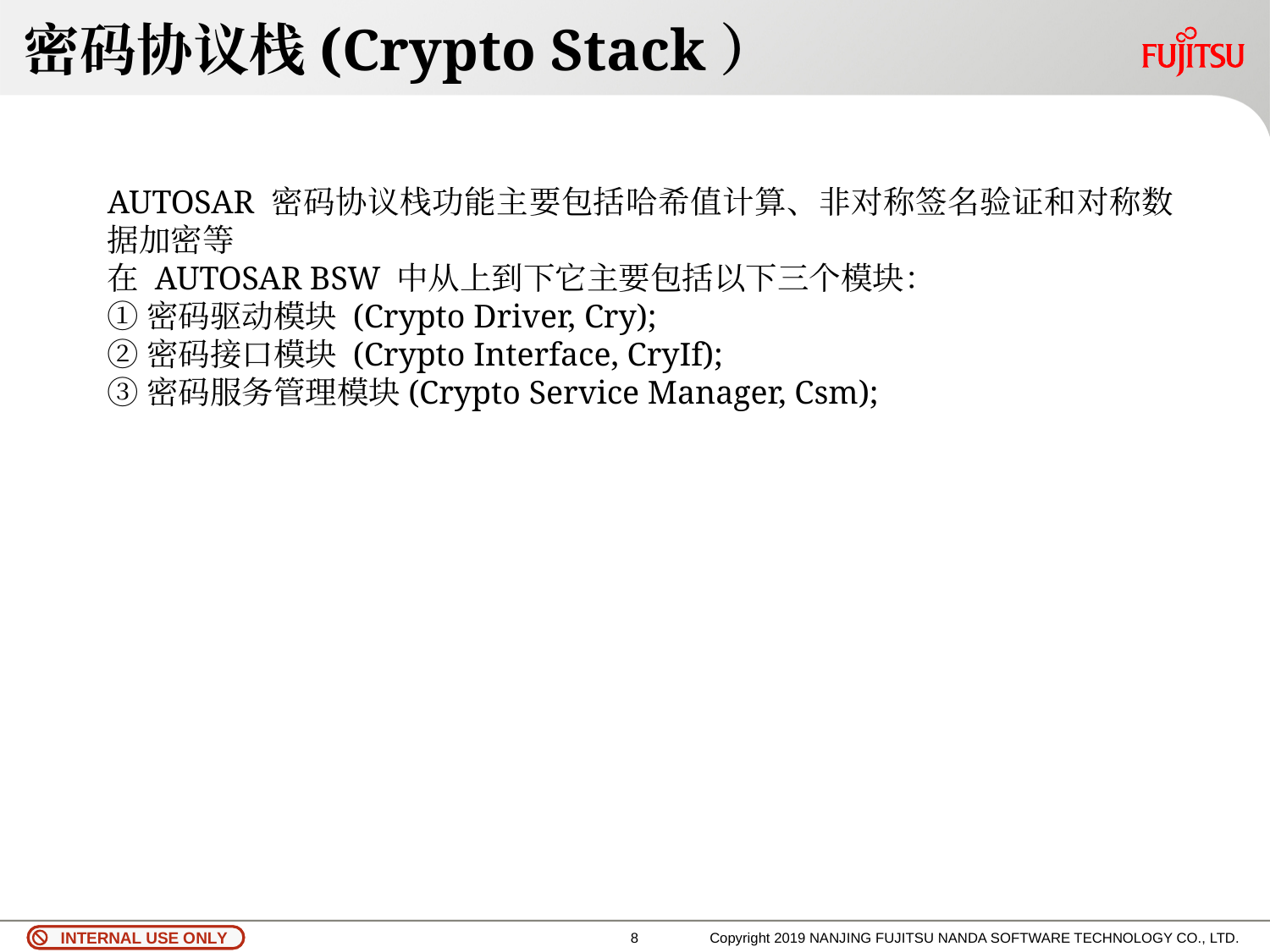

# 密码协议栈(Crypto Stack）
AUTOSAR 密码协议栈功能主要包括哈希值计算、非对称签名验证和对称数据加密等
在 AUTOSAR BSW 中从上到下它主要包括以下三个模块：
①密码驱动模块 (Crypto Driver, Cry);
②密码接口模块 (Crypto Interface, CryIf);
③密码服务管理模块(Crypto Service Manager, Csm);

8
Copyright 2019 NANJING FUJITSU NANDA SOFTWARE TECHNOLOGY CO., LTD.